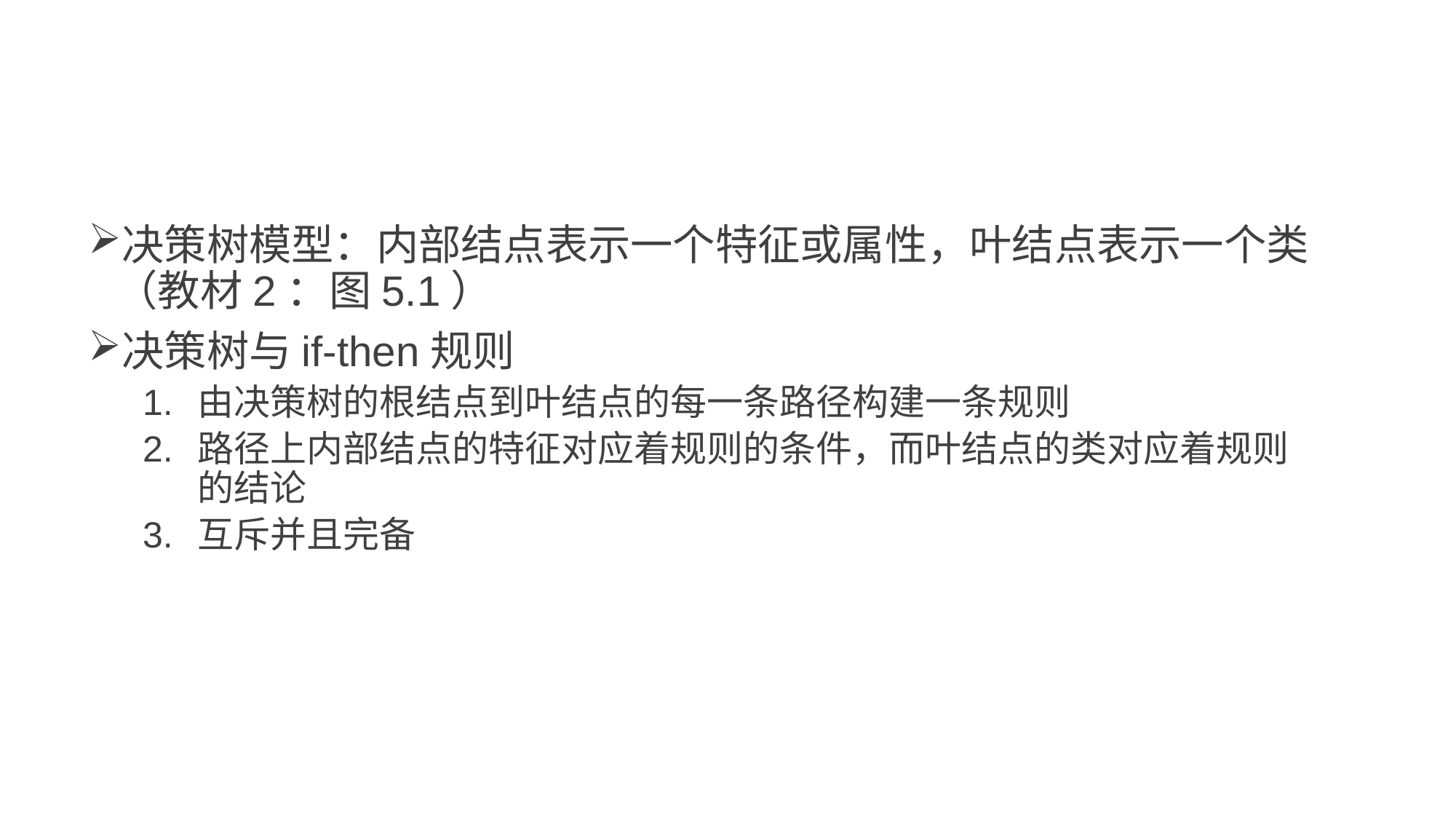

#
决策树模型：内部结点表示一个特征或属性，叶结点表示一个类（教材2：图5.1）
决策树与if-then规则
由决策树的根结点到叶结点的每一条路径构建一条规则
路径上内部结点的特征对应着规则的条件，而叶结点的类对应着规则的结论
互斥并且完备